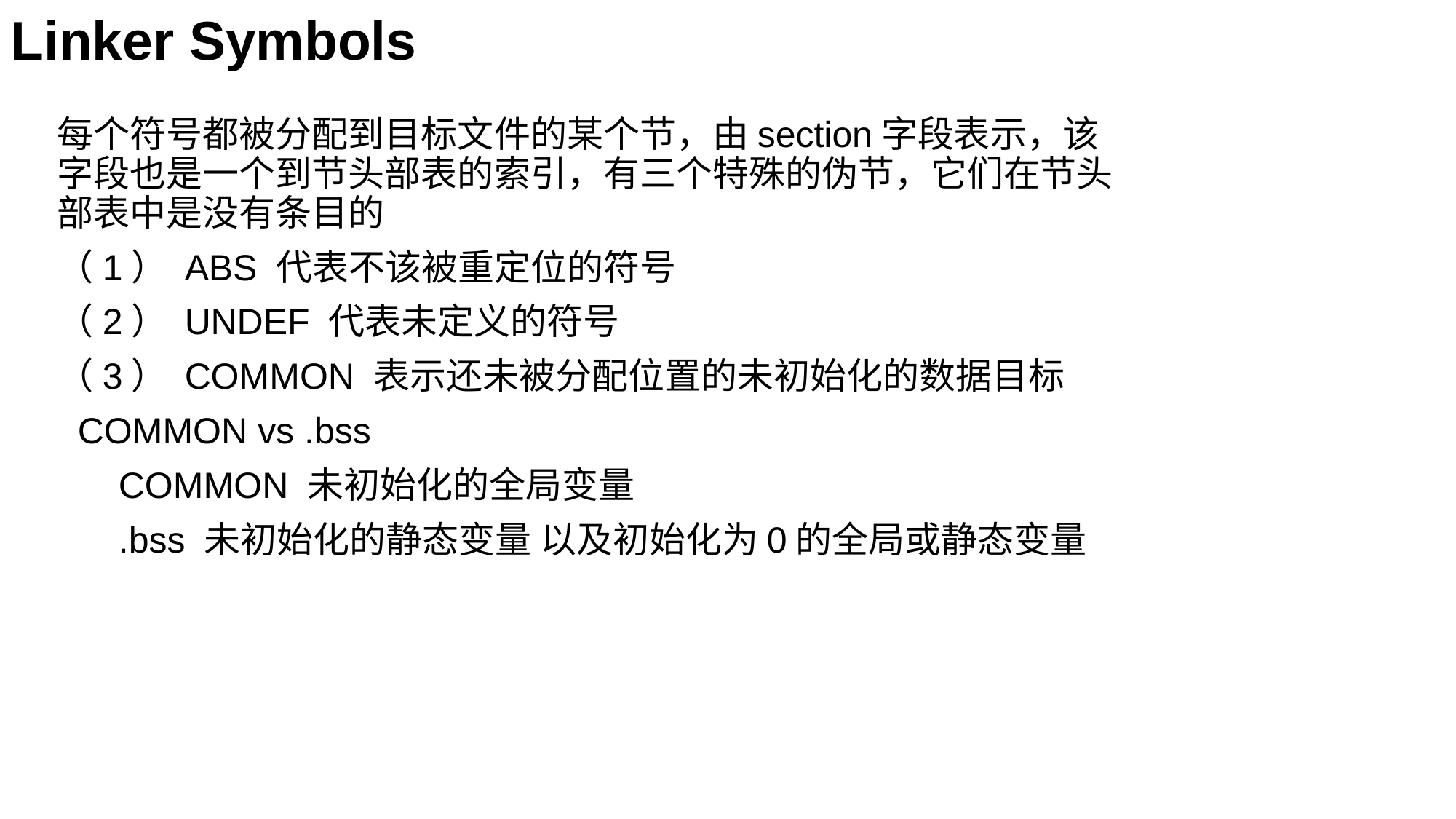

Linker Symbols
每个符号都被分配到目标文件的某个节，由section字段表示，该字段也是一个到节头部表的索引，有三个特殊的伪节，它们在节头部表中是没有条目的
（1） ABS 代表不该被重定位的符号
（2） UNDEF 代表未定义的符号
（3） COMMON 表示还未被分配位置的未初始化的数据目标
  COMMON vs .bss
      COMMON 未初始化的全局变量
      .bss 未初始化的静态变量 以及初始化为0的全局或静态变量